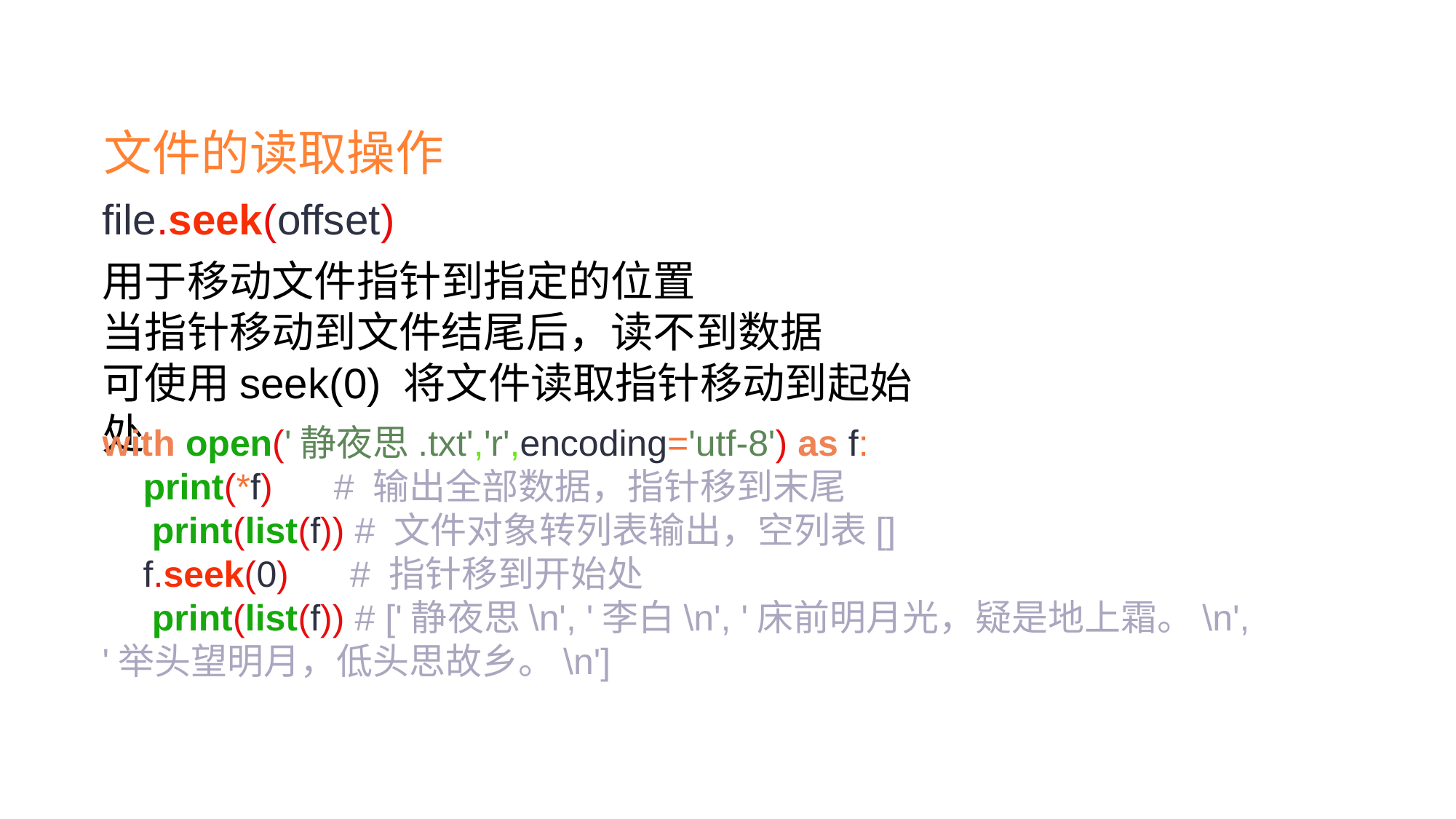

文件的读取操作
file.seek(offset)
用于移动文件指针到指定的位置
当指针移动到文件结尾后，读不到数据
可使用seek(0) 将文件读取指针移动到起始处
with open('静夜思.txt','r',encoding='utf-8') as f:
    print(*f)      # 输出全部数据，指针移到末尾
     print(list(f)) # 文件对象转列表输出，空列表[]
    f.seek(0)      # 指针移到开始处
     print(list(f)) # ['静夜思\n', '李白\n', '床前明月光，疑是地上霜。\n', '举头望明月，低头思故乡。\n']